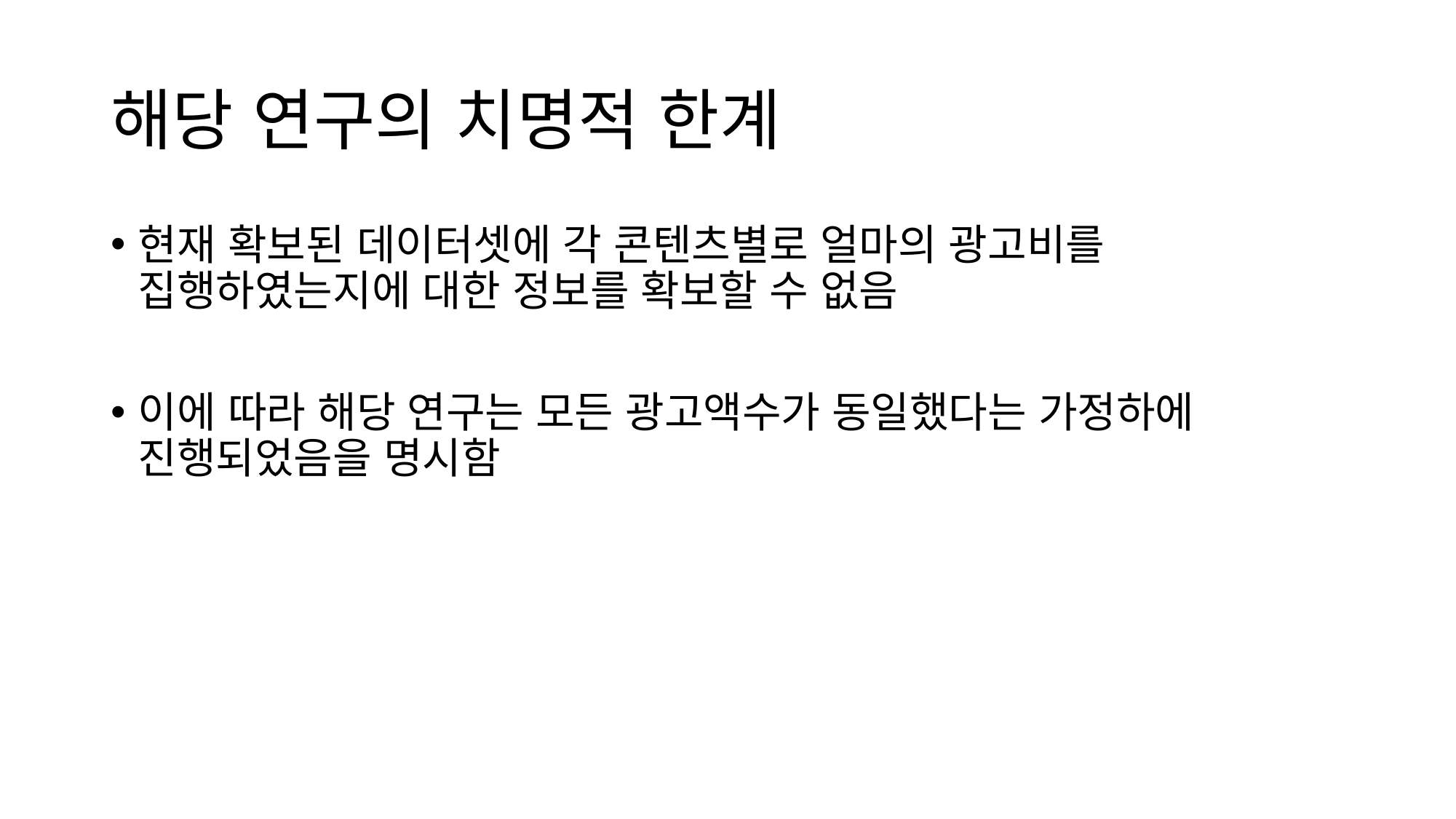

# 해당 연구의 치명적 한계
현재 확보된 데이터셋에 각 콘텐츠별로 얼마의 광고비를 집행하였는지에 대한 정보를 확보할 수 없음

이에 따라 해당 연구는 모든 광고액수가 동일했다는 가정하에 진행되었음을 명시함